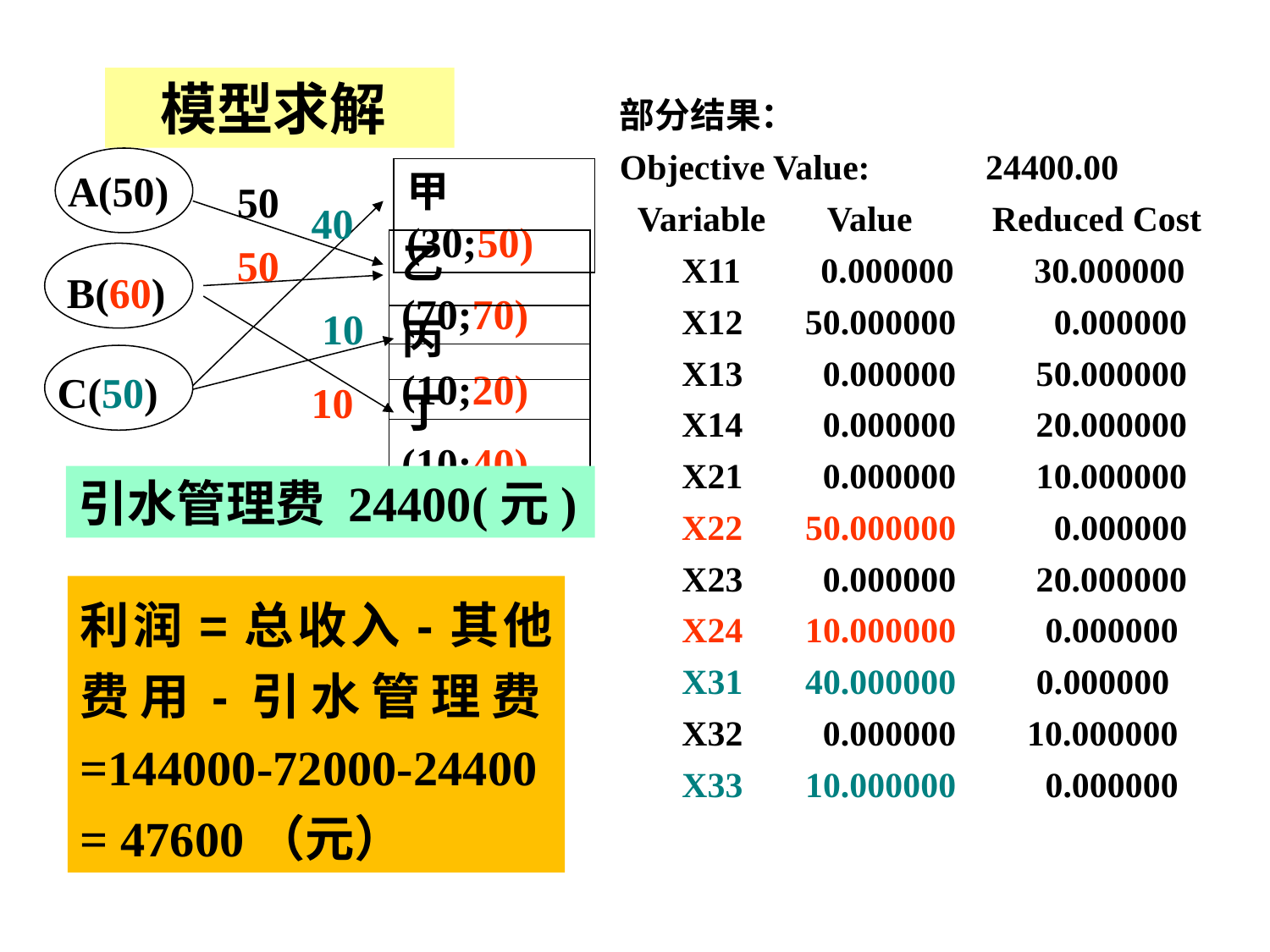

模型求解
部分结果：
Objective Value:             24400.00
  Variable       Value         Reduced Cost
       X11         0.000000         30.000000
       X12       50.000000           0.000000
       X13         0.000000         50.000000
       X14         0.000000         20.000000
       X21         0.000000         10.000000
       X22       50.000000           0.000000
       X23         0.000000         20.000000
       X24       10.000000          0.000000
       X31       40.000000         0.000000
       X32         0.000000        10.000000
       X33       10.000000          0.000000

A(50)
甲(30;50)
50
40

乙(70;70)
50

B(60)

10
丙(10;20)

C(50)
10
丁(10;40)
引水管理费 24400(元)
利润=总收入-其他费用-引水管理费=144000-72000-24400 = 47600（元）